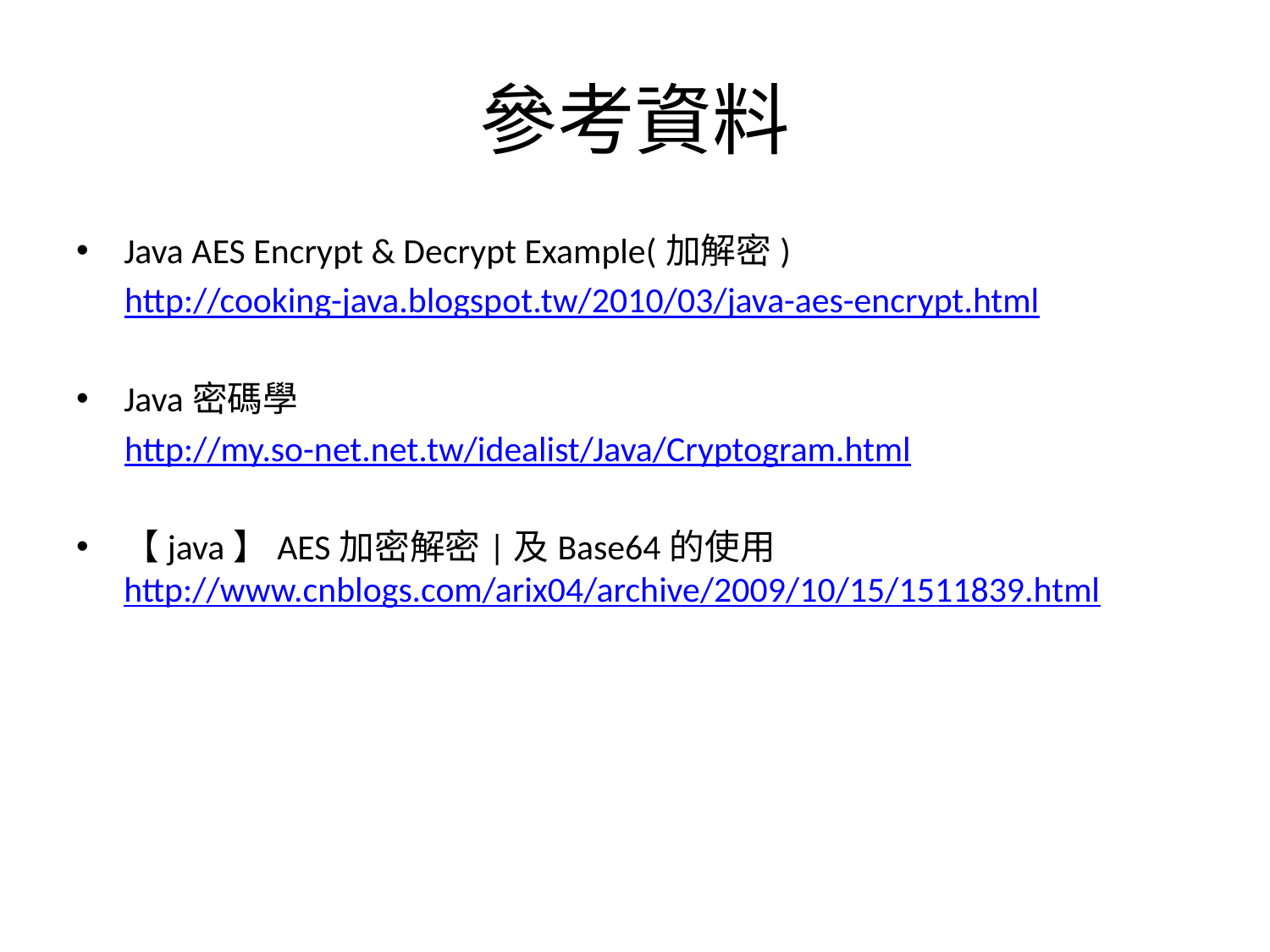

# 參考資料
Java AES Encrypt & Decrypt Example(加解密)
      http://cooking-java.blogspot.tw/2010/03/java-aes-encrypt.html

Java密碼學
      http://my.so-net.net.tw/idealist/Java/Cryptogram.html

【java】AES加密解密|及Base64的使用 http://www.cnblogs.com/arix04/archive/2009/10/15/1511839.html